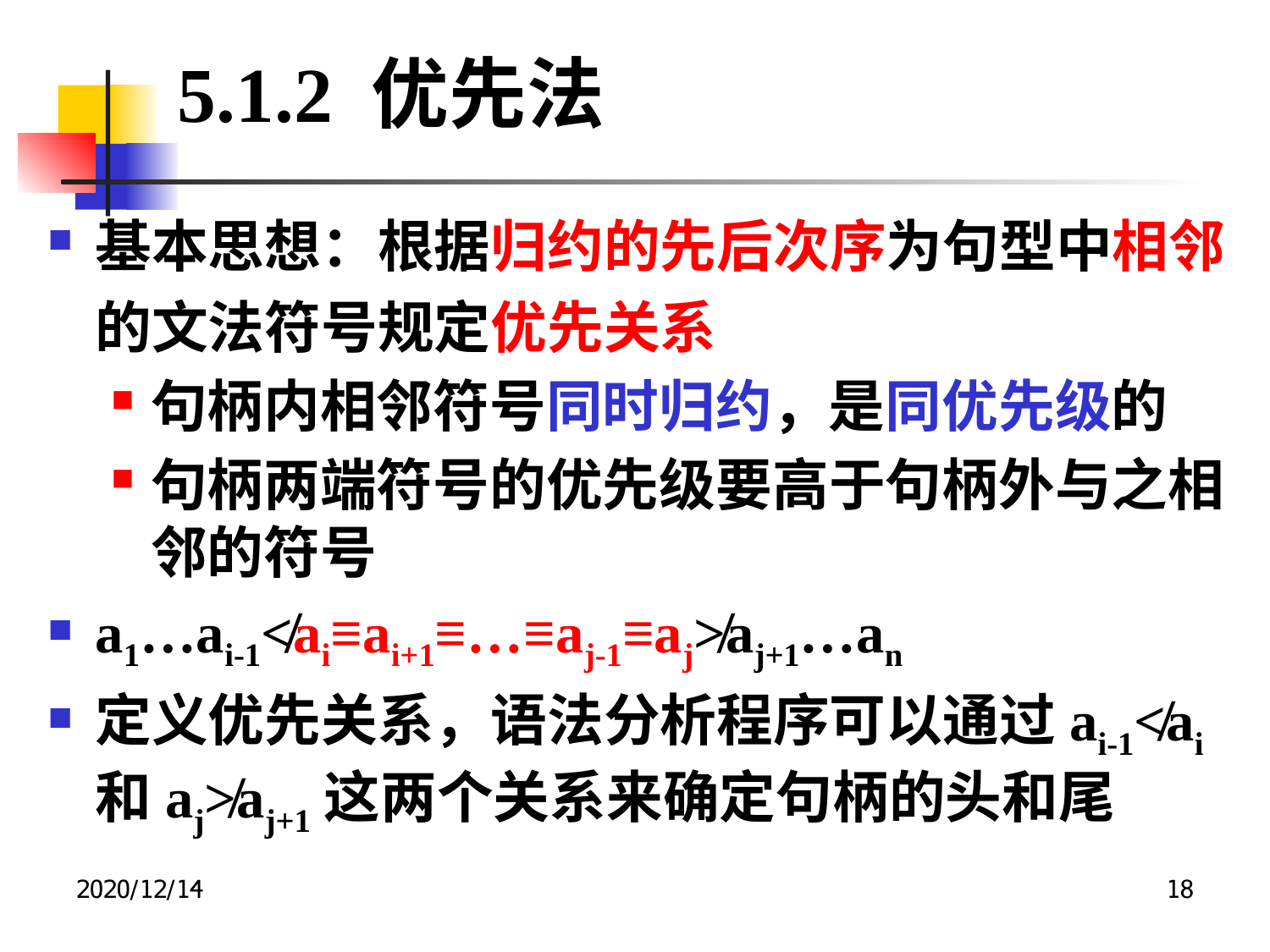

5.1.2 优先法
基本思想：根据归约的先后次序为句型中相邻的文法符号规定优先关系
句柄内相邻符号同时归约，是同优先级的
句柄两端符号的优先级要高于句柄外与之相邻的符号
a1…ai-1≮ai≡ai+1≡…≡aj-1≡aj≯aj+1…an
定义优先关系，语法分析程序可以通过ai-1≮ai和aj≯aj+1这两个关系来确定句柄的头和尾
2020/12/14
18